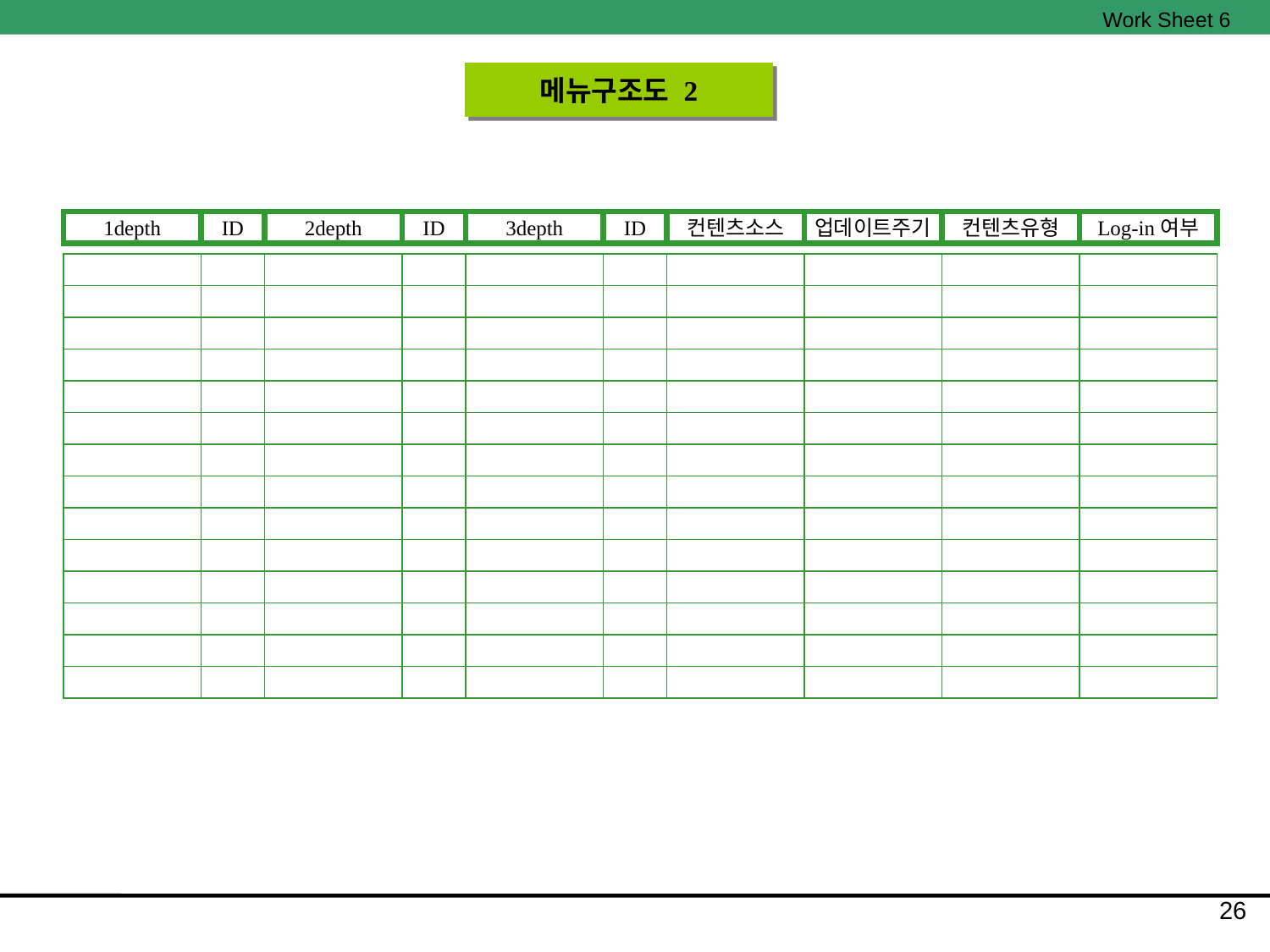

Work Sheet 6
메뉴구조도 2
매물광장
1depth

ID
2depth

ID
3depth

ID
컨텐츠소스
업데이트주기
컨텐츠유형
Log-in여부

26